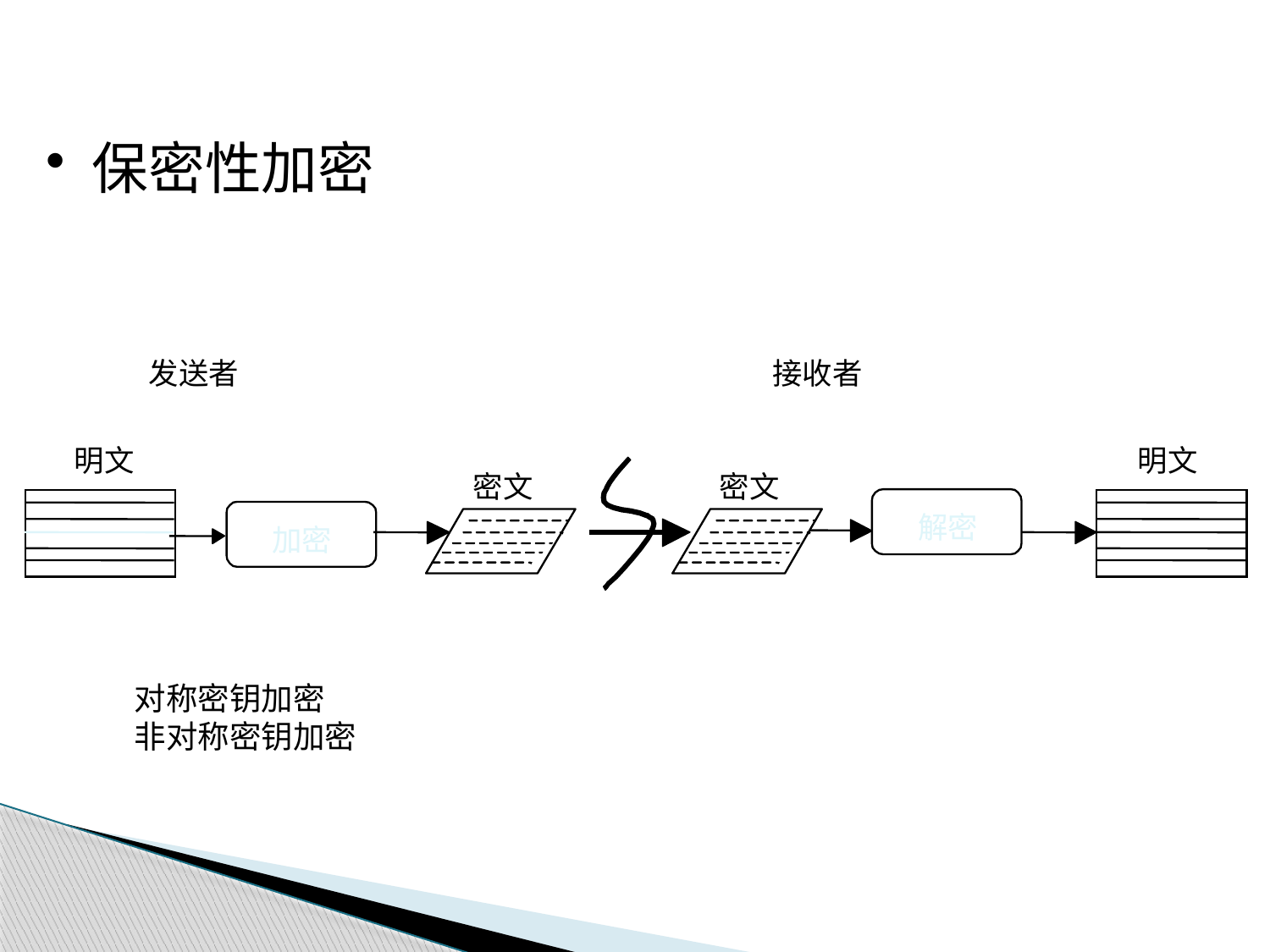

保密性加密

发送者
接收者

明文
明文

密文
密文

解密

加密

对称密钥加密
非对称密钥加密